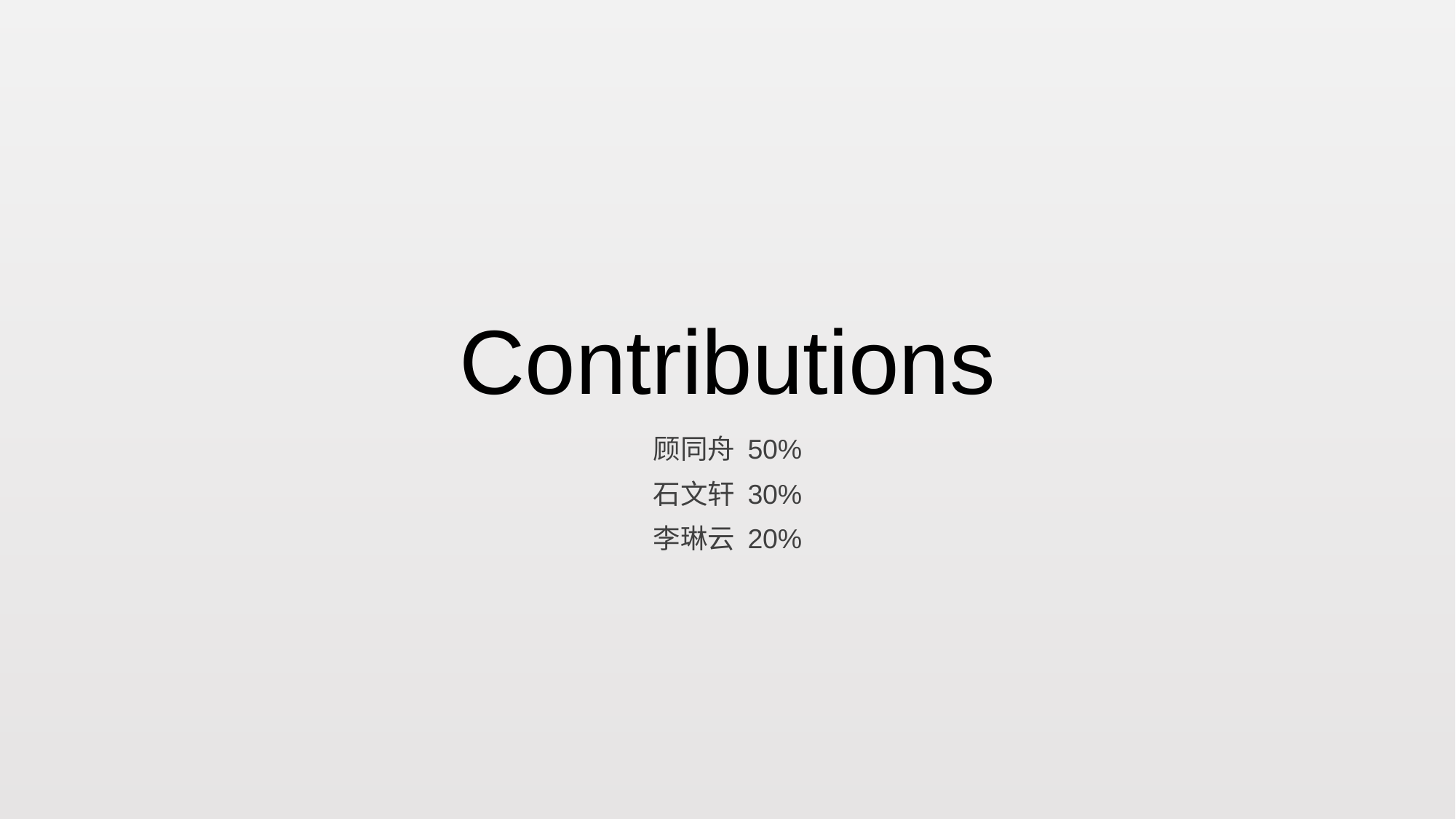

# Contributions
顾同舟 50%
石文轩 30%
李琳云 20%